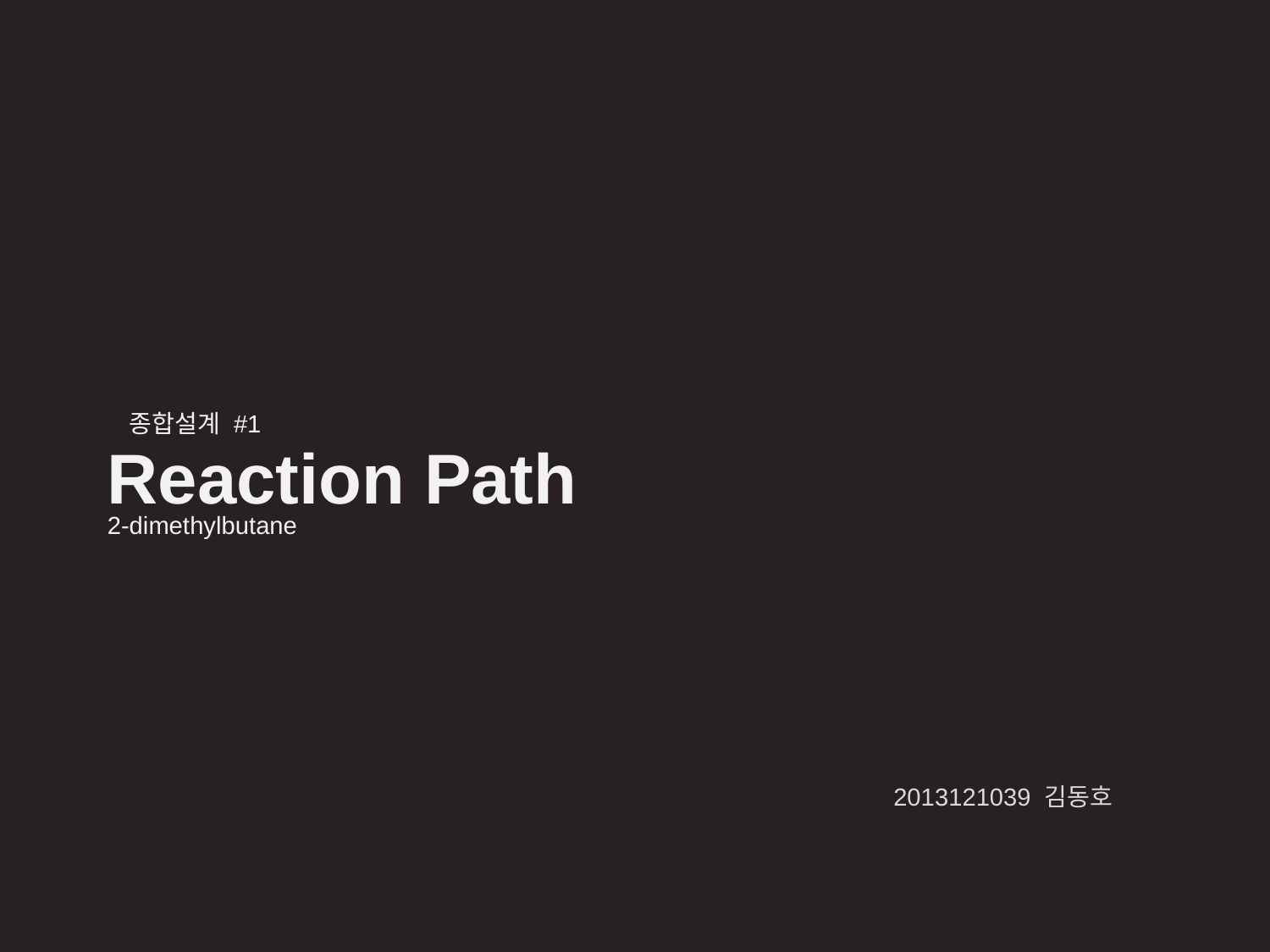

종합설계 #1
Reaction Path
2-dimethylbutane
2013121039 김동호